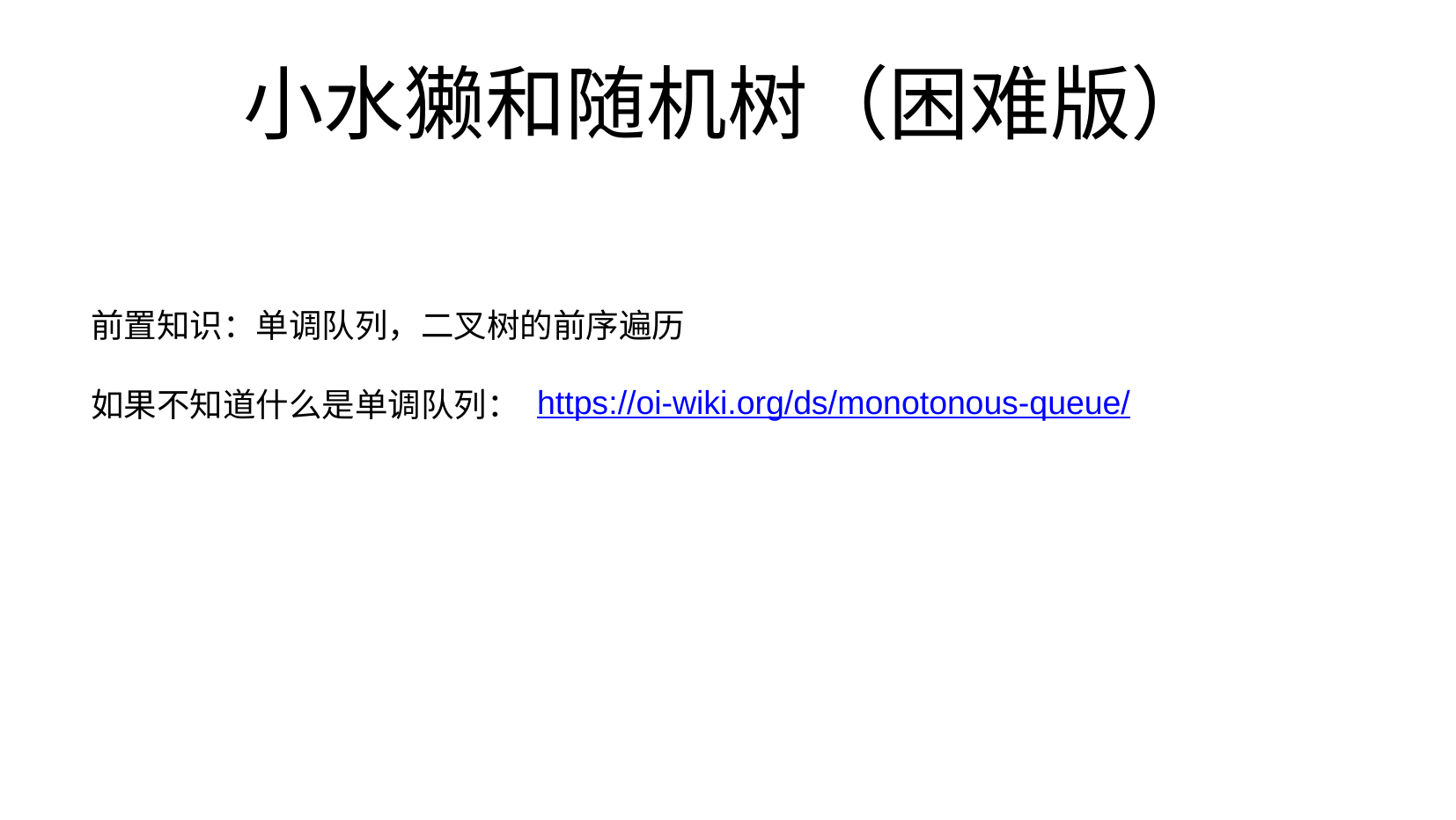

# 小水獭和随机树（困难版）
前置知识：单调队列，二叉树的前序遍历

如果不知道什么是单调队列：
https://oi-wiki.org/ds/monotonous-queue/